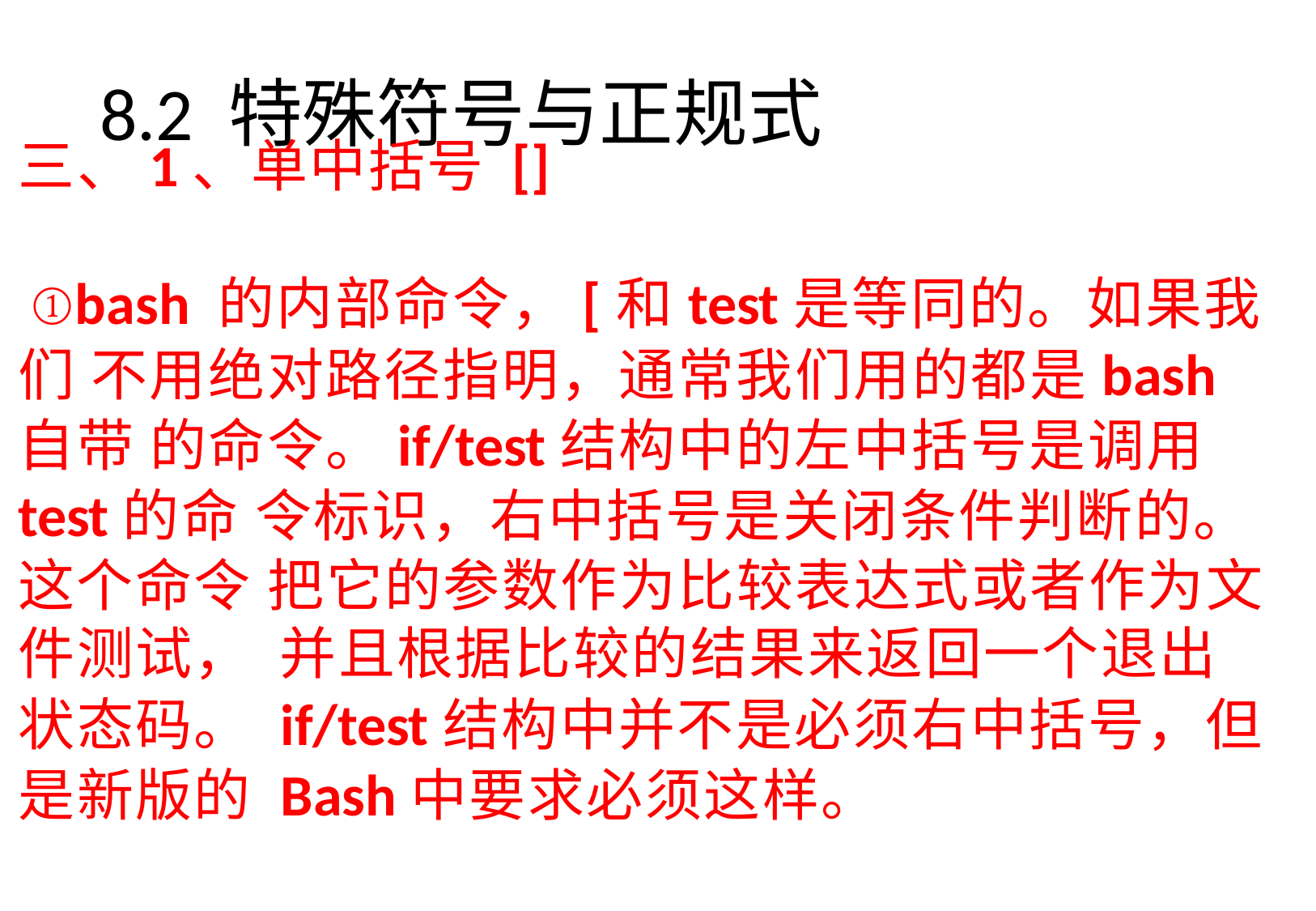

# 8.2 特殊符号与正规式
三、1、单中括号 []

①bash 的内部命令，[和test是等同的。如果我们 不用绝对路径指明，通常我们用的都是bash自带 的命令。if/test结构中的左中括号是调用test的命 令标识，右中括号是关闭条件判断的。这个命令 把它的参数作为比较表达式或者作为文件测试，  并且根据比较的结果来返回一个退出状态码。 if/test结构中并不是必须右中括号，但是新版的 Bash中要求必须这样。